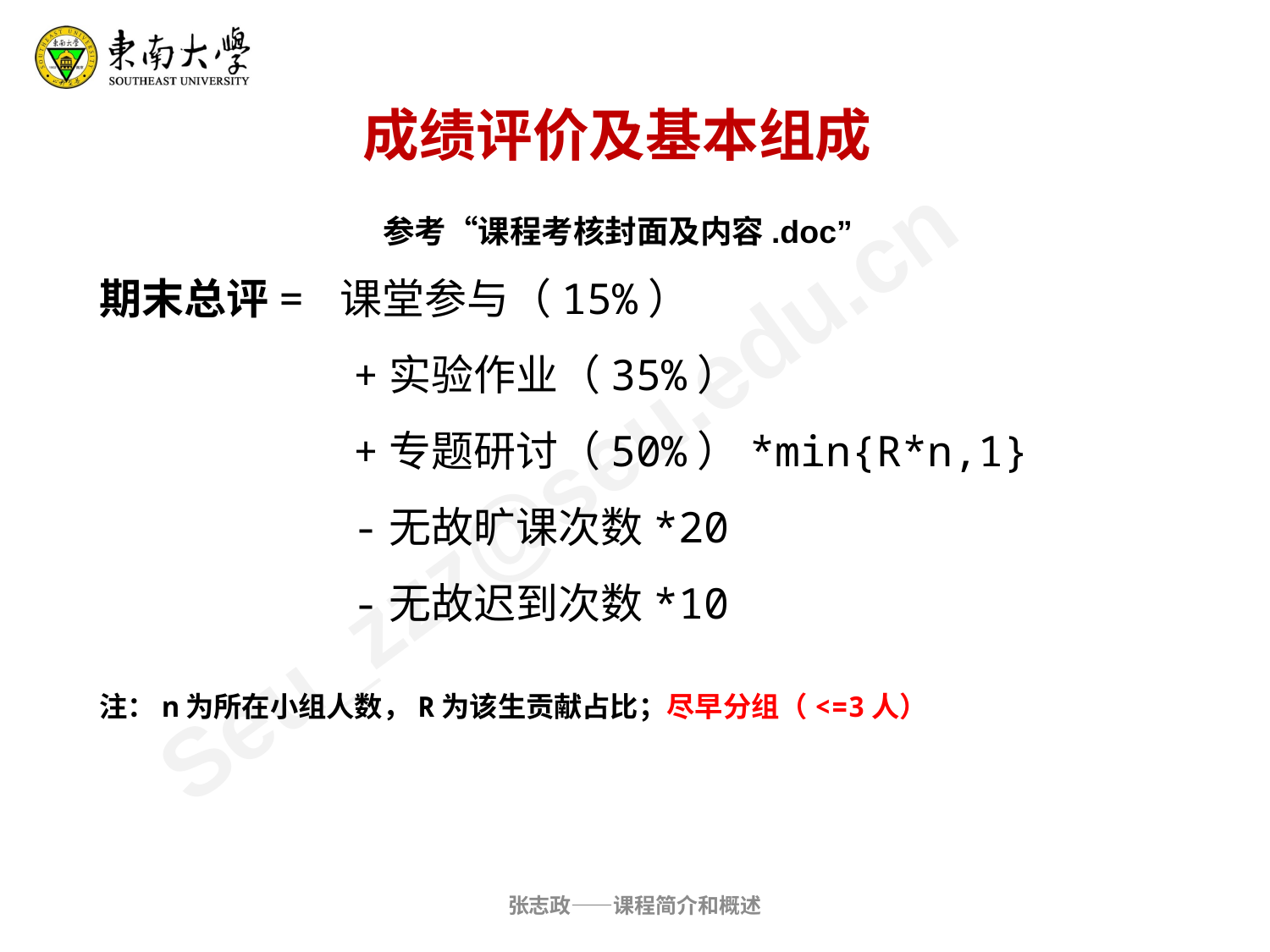

成绩评价及基本组成
参考“课程考核封面及内容.doc”
期末总评= 课堂参与（15%）
          +实验作业（35%）
          +专题研讨（50%）*min{R*n,1}
          -无故旷课次数*20
          -无故迟到次数*10

注：n为所在小组人数，R为该生贡献占比；尽早分组（<=3人）

张志政——课程简介和概述
7